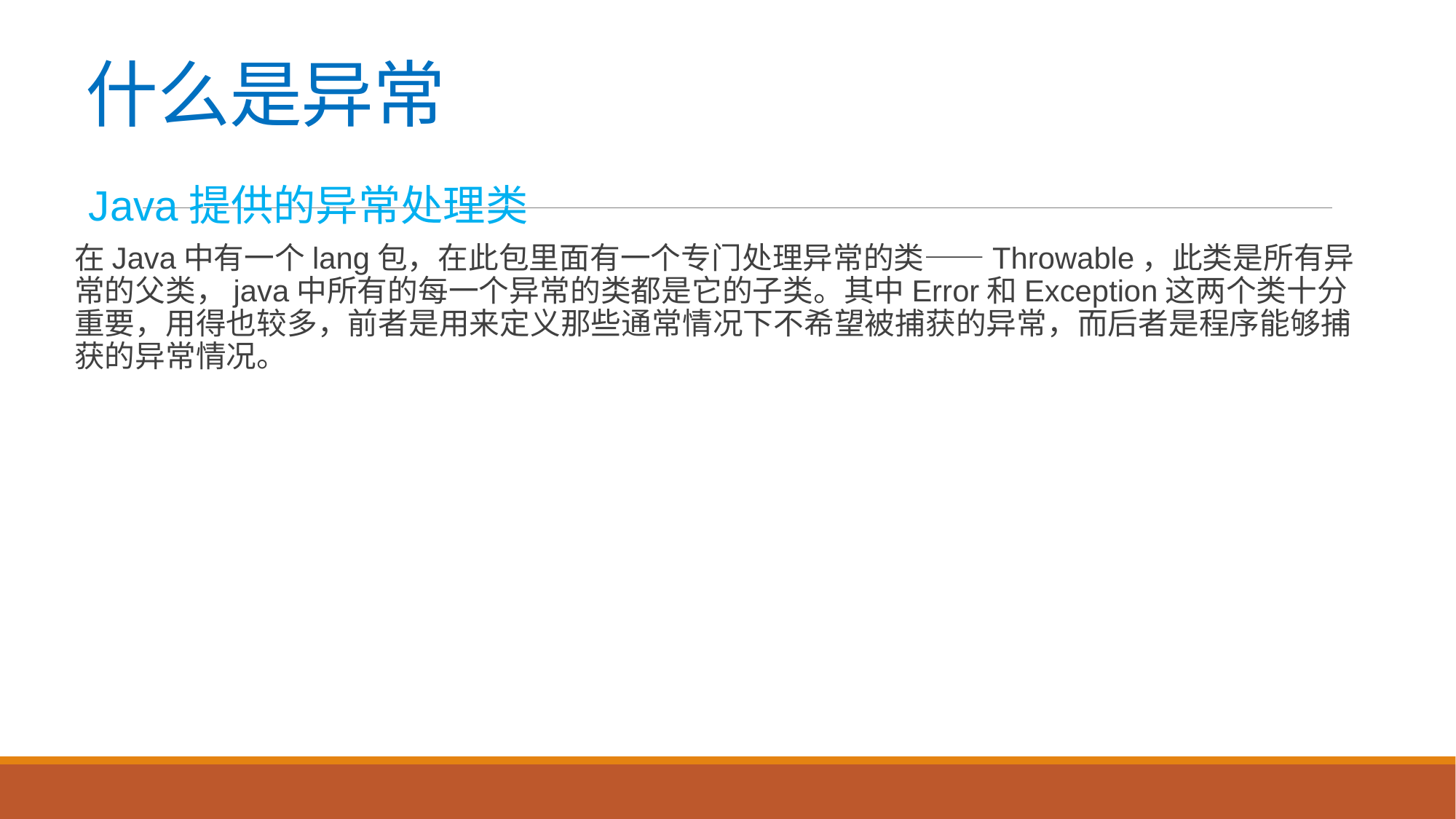

# 什么是异常
Java提供的异常处理类
在Java中有一个lang包，在此包里面有一个专门处理异常的类——Throwable，此类是所有异常的父类，java中所有的每一个异常的类都是它的子类。其中Error和Exception这两个类十分重要，用得也较多，前者是用来定义那些通常情况下不希望被捕获的异常，而后者是程序能够捕获的异常情况。